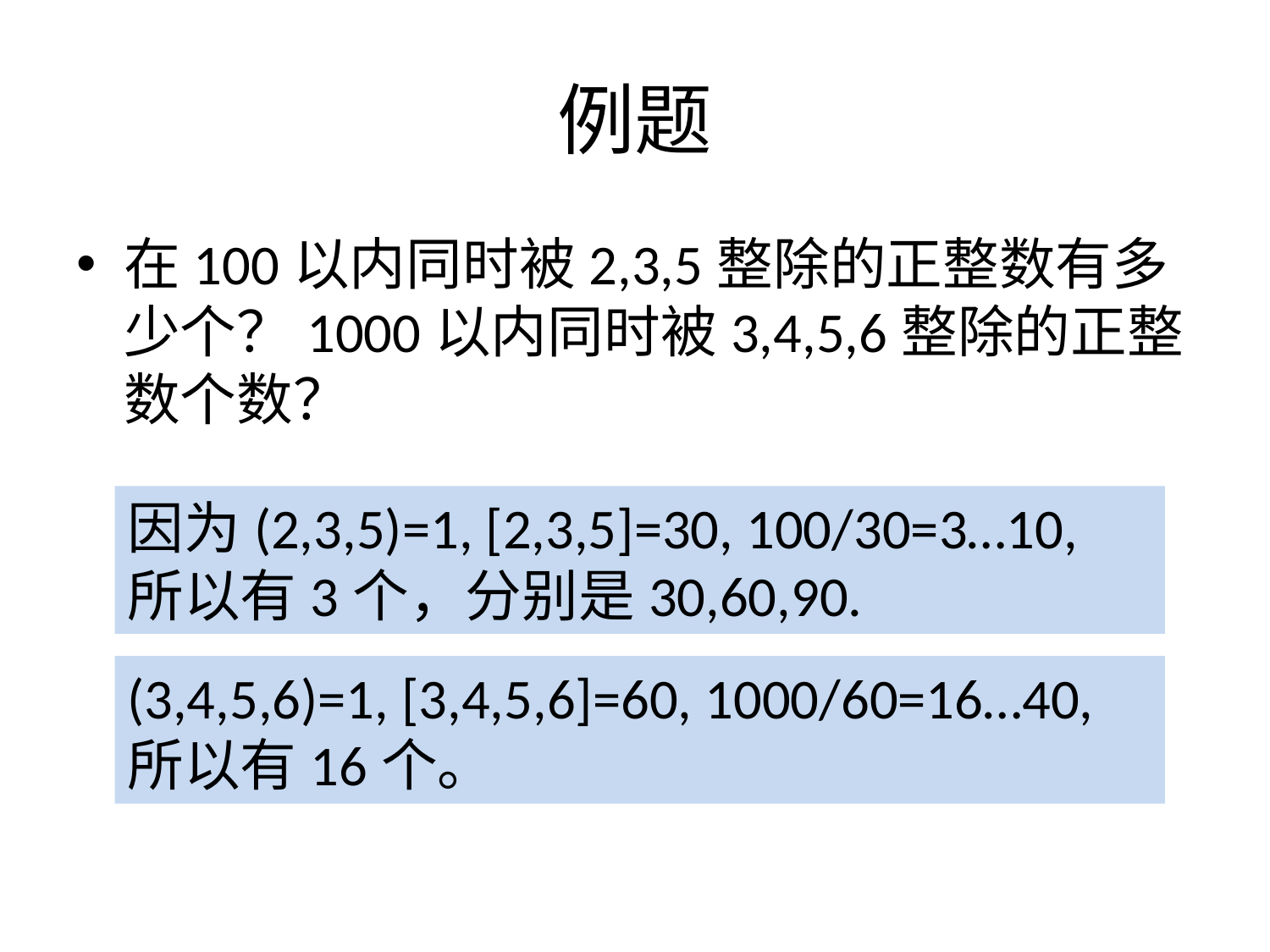

# 例题
在100以内同时被2,3,5整除的正整数有多少个？1000以内同时被3,4,5,6整除的正整数个数？
因为(2,3,5)=1, [2,3,5]=30, 100/30=3…10, 所以有3个，分别是30,60,90.
(3,4,5,6)=1, [3,4,5,6]=60, 1000/60=16…40, 所以有16个。